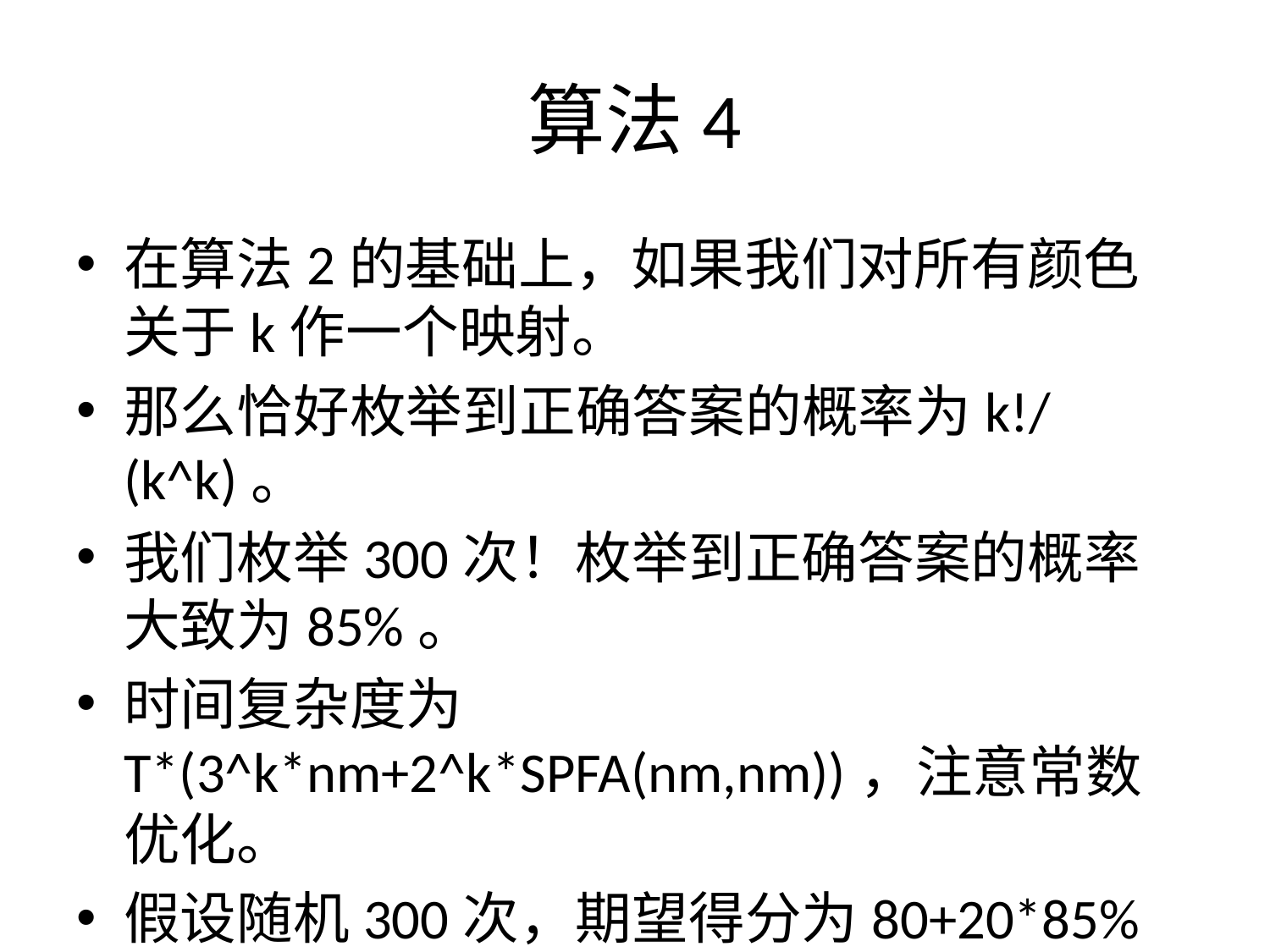

# 算法4
在算法2的基础上，如果我们对所有颜色关于k作一个映射。
那么恰好枚举到正确答案的概率为k!/(k^k)。
我们枚举300次！枚举到正确答案的概率大致为85%。
时间复杂度为T*(3^k*nm+2^k*SPFA(nm,nm))，注意常数优化。
假设随机300次，期望得分为80+20*85%分。